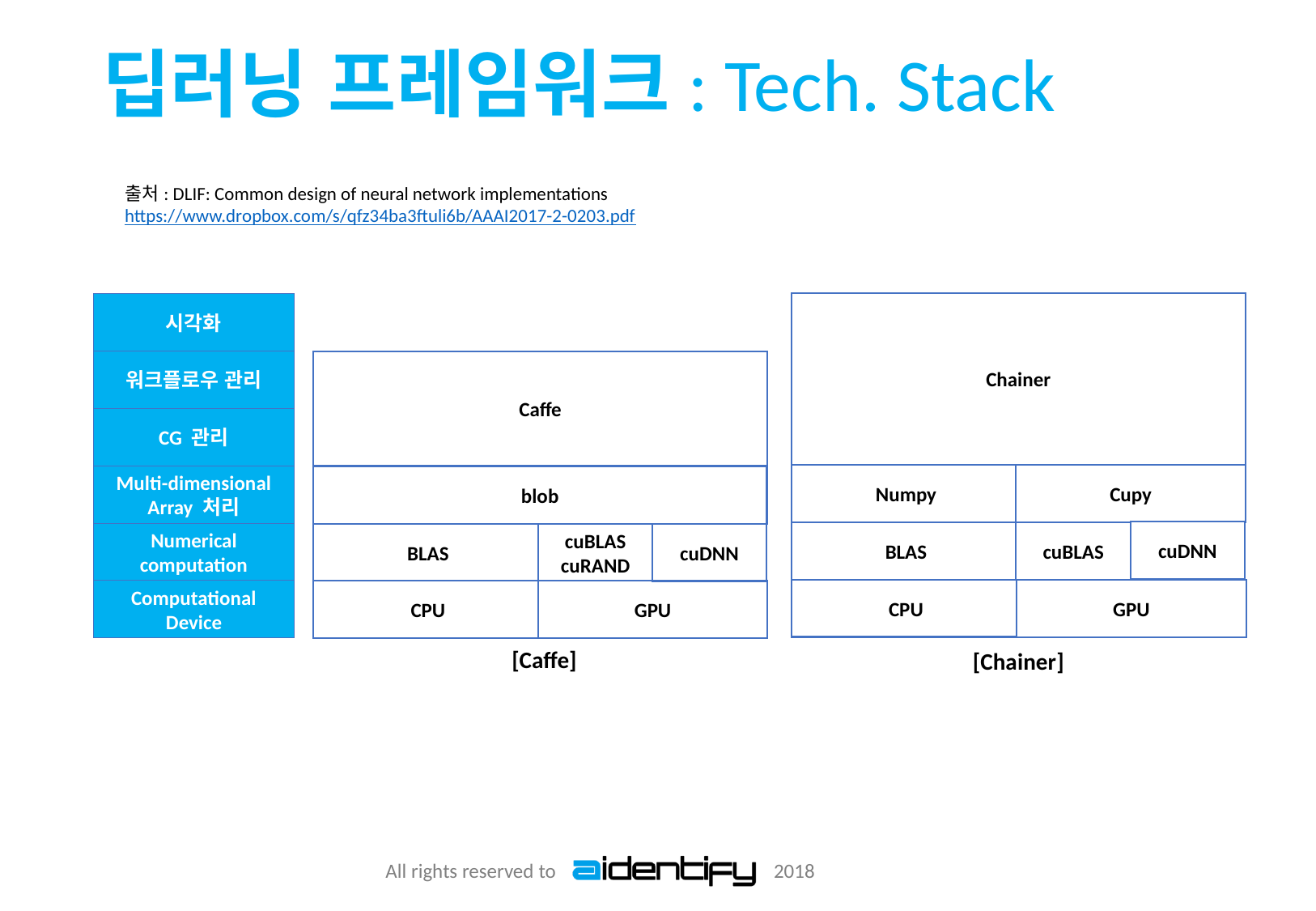

# 딥러닝 프레임워크: Tech. Stack
출처: DLIF: Common design of neural network implementations
https://www.dropbox.com/s/qfz34ba3ftuli6b/AAAI2017-2-0203.pdf
Chainer
시각화
워크플로우 관리
Caffe
CG 관리
Numpy
Cupy
Multi-dimensional
Array 처리
blob
cuDNN
BLAS
cuBLAS
Numerical
computation
BLAS
cuDNN
cuBLAS
cuRAND
CPU
GPU
Computational
Device
CPU
GPU
[Caffe]
[Chainer]